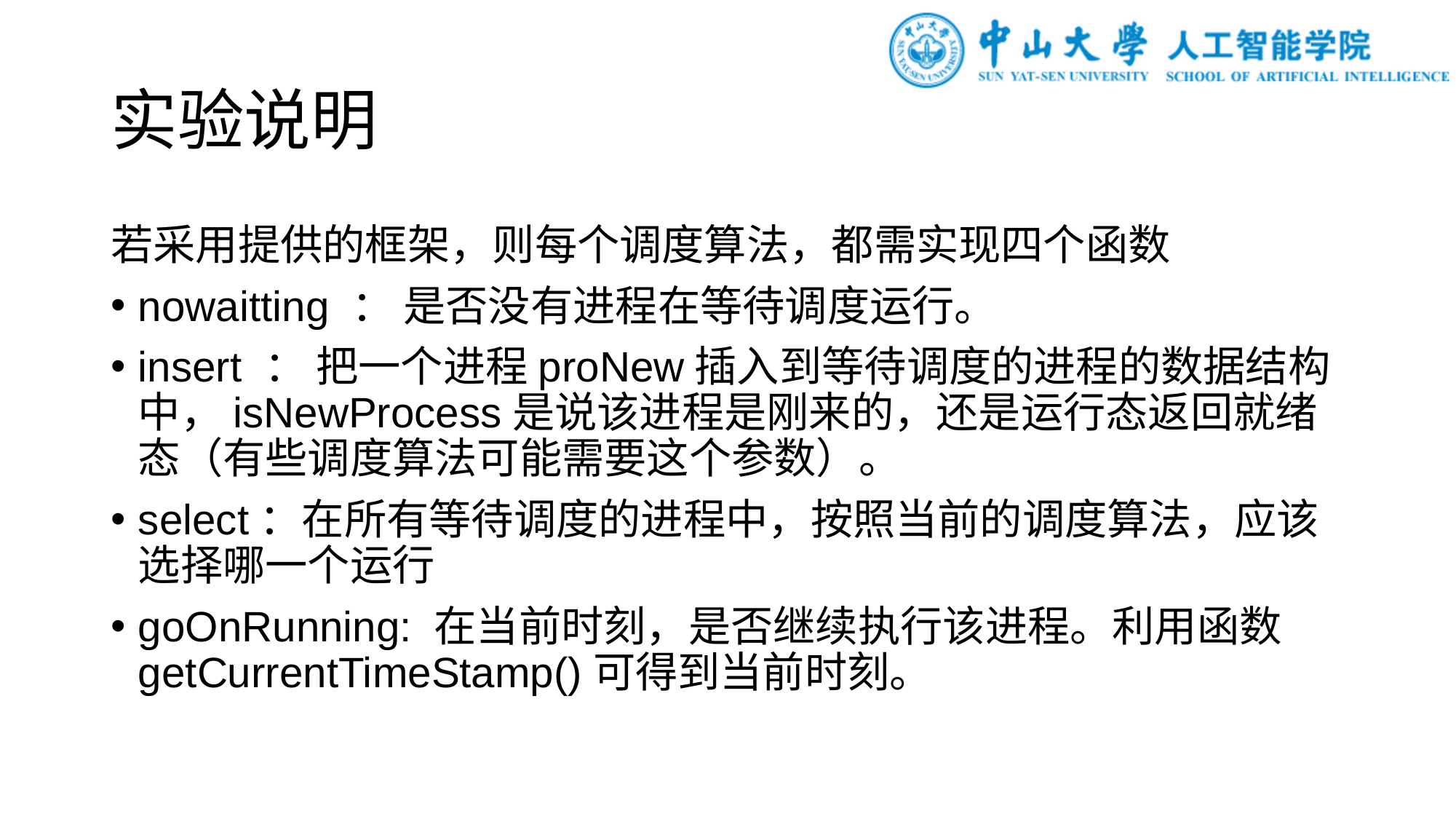

# 实验说明
若采用提供的框架，则每个调度算法，都需实现四个函数
nowaitting ： 是否没有进程在等待调度运行。
insert ： 把一个进程proNew插入到等待调度的进程的数据结构中，isNewProcess是说该进程是刚来的，还是运行态返回就绪态（有些调度算法可能需要这个参数）。
select：在所有等待调度的进程中，按照当前的调度算法，应该选择哪一个运行
goOnRunning: 在当前时刻，是否继续执行该进程。利用函数getCurrentTimeStamp()可得到当前时刻。